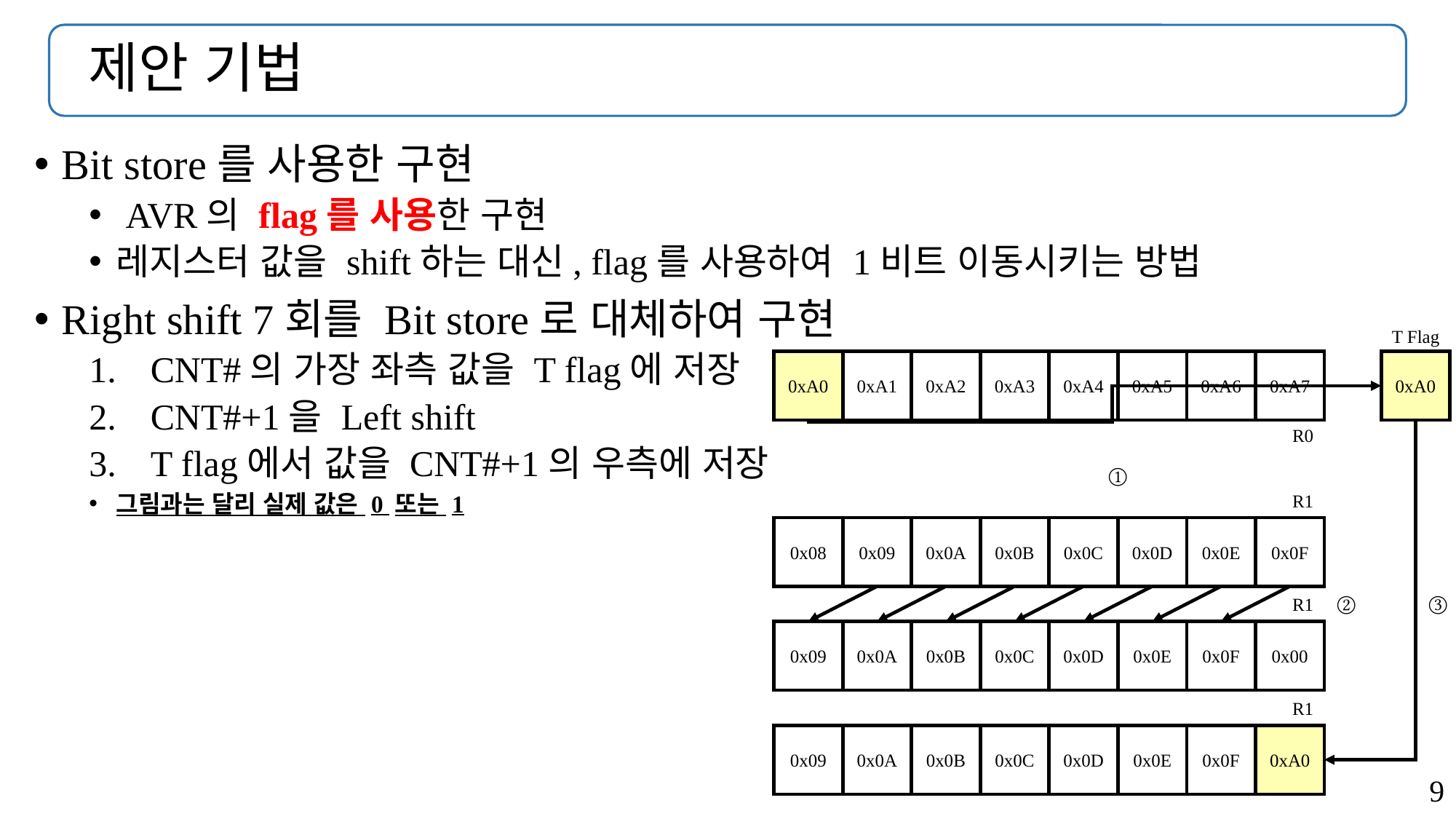

# 제안 기법
Bit store를 사용한 구현
 AVR의 flag를 사용한 구현
레지스터 값을 shift하는 대신, flag를 사용하여 1비트 이동시키는 방법
Right shift 7회를 Bit store로 대체하여 구현
CNT#의 가장 좌측 값을 T flag에 저장
CNT#+1을 Left shift
T flag에서 값을 CNT#+1의 우측에 저장
그림과는 달리 실제 값은 0 또는 1

T Flag
0xA0
0xA2
0xA7
0xA0
0xA3
0xA4
0xA5
0xA6
0xA1
R0
①
R1
0x08
0x0A
0x0F
0x0B
0x0C
0x0D
0x0E
0x09
②
③
R1
0x09
0x0B
0x00
0x0C
0x0D
0x0E
0x0F
0x0A
R1
0x09
0x0B
0xA0
0x0C
0x0D
0x0E
0x0F
0x0A